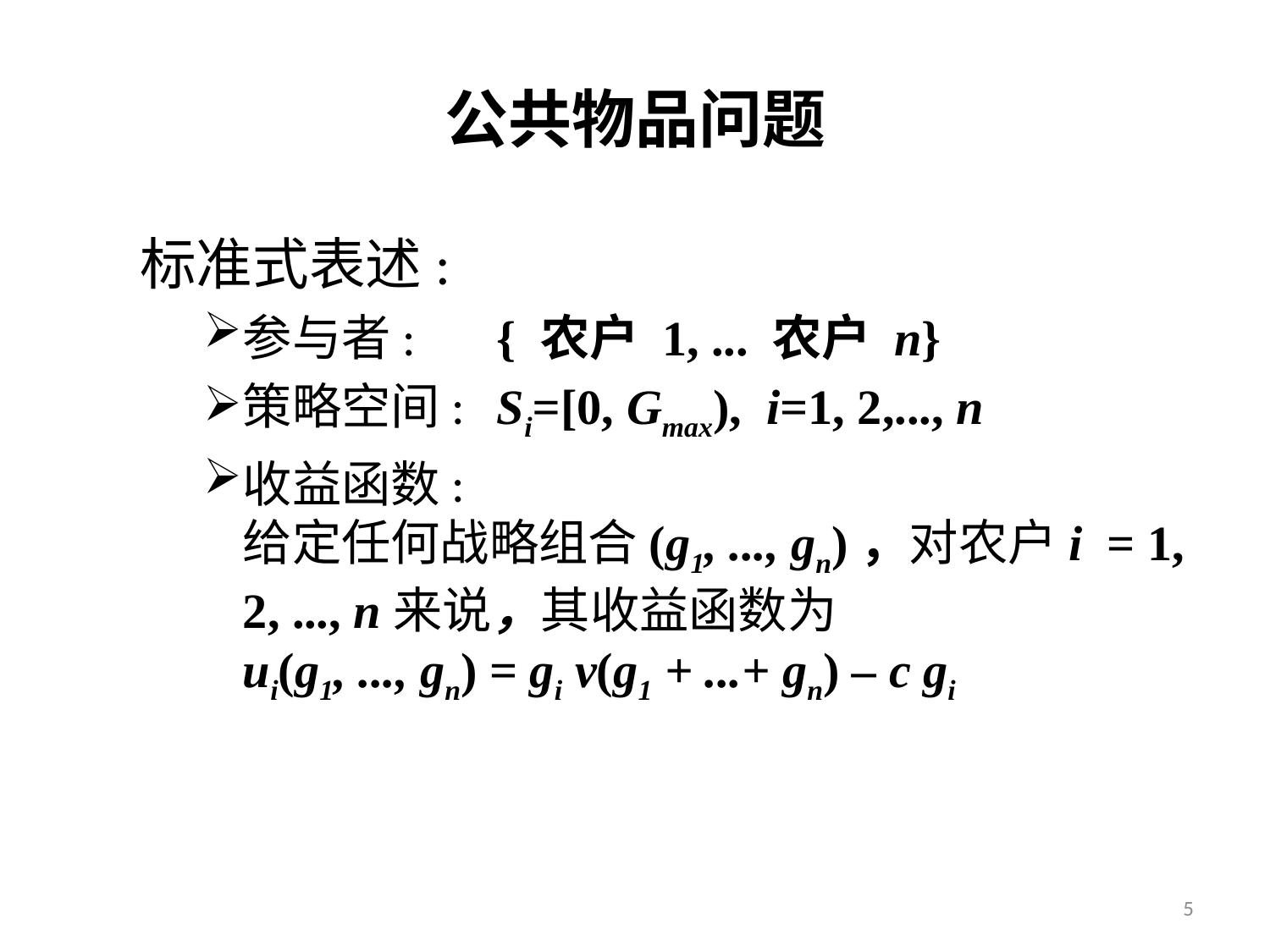

# 公共物品问题
标准式表述:
参与者: 	{ 农户 1, ... 农户 n}
策略空间: 	Si=[0, Gmax),  i=1, 2,..., n
收益函数:
给定任何战略组合(g1, ..., gn)，对农户i  = 1, 2, ..., n来说，其收益函数为                   ui(g1, ..., gn) = gi v(g1 + ...+ gn) – c gi

5